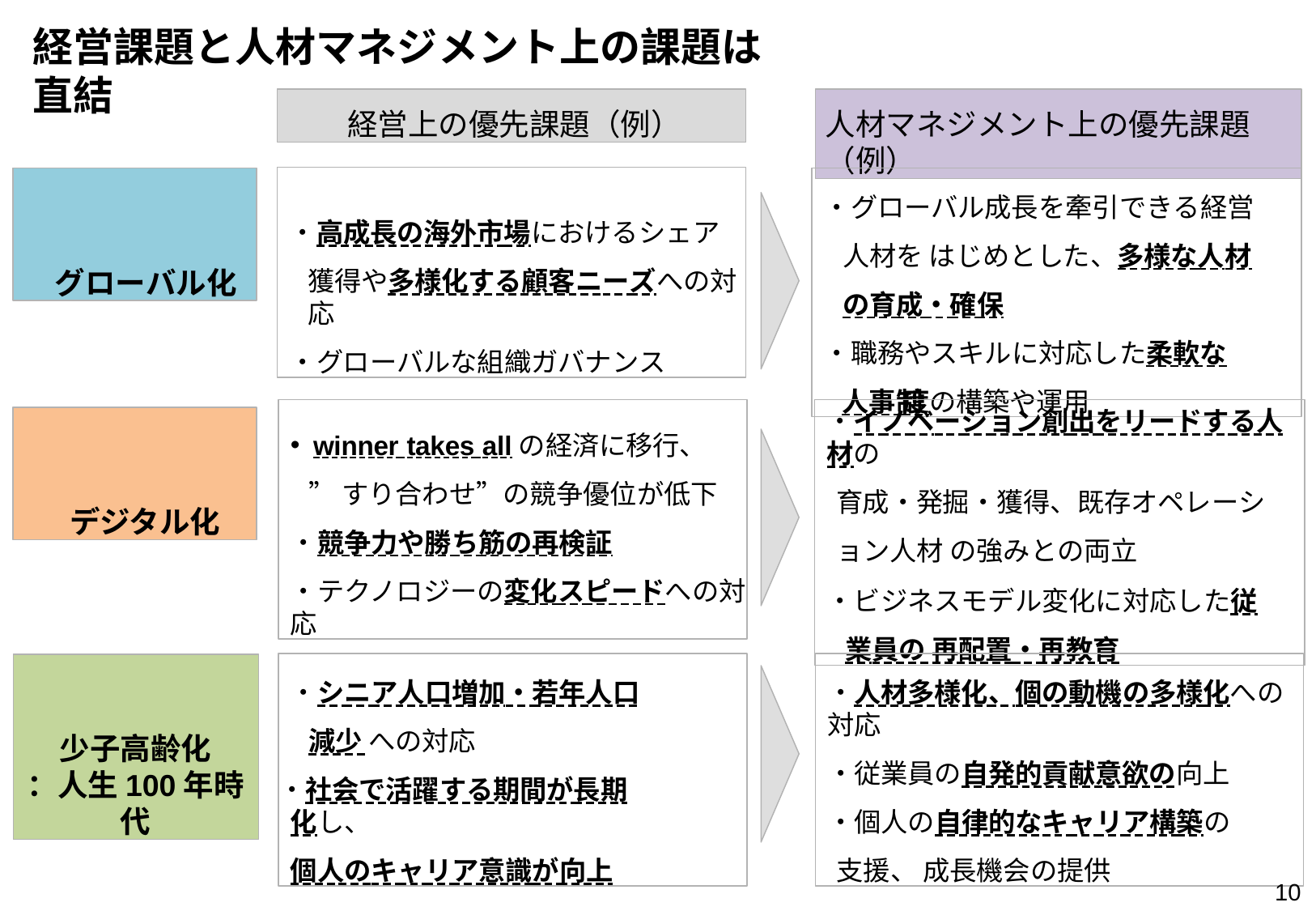

# 経営課題と人材マネジメント上の課題は直結
経営上の優先課題（例）
人材マネジメント上の優先課題（例）

・高成長の海外市場におけるシェア
獲得や多様化する顧客ニーズへの対応
・グローバルな組織ガバナンス

グローバル化
・グローバル成長を牽引できる経営人材を はじめとした、多様な人材の育成・確保
・職務やスキルに対応した柔軟な人事制 度の構築や運用

winner takes allの経済に移行、
”すり合わせ”の競争優位が低下
・競争力や勝ち筋の再検証
・テクノロジーの変化スピードへの対応
・イノベーション創出をリードする人材の
育成・発掘・獲得、既存オペレーション人材 の強みとの両立
・ビジネスモデル変化に対応した従業員の 再配置・再教育

デジタル化

・シニア人口増加・若年人口減少 への対応
・社会で活躍する期間が長期化し、
個人のキャリア意識が向上
・人材多様化、個の動機の多様化への対応
・従業員の自発的貢献意欲の向上
・個人の自律的なキャリア構築の支援、 成長機会の提供

少子高齢化
：人生100年時代

10